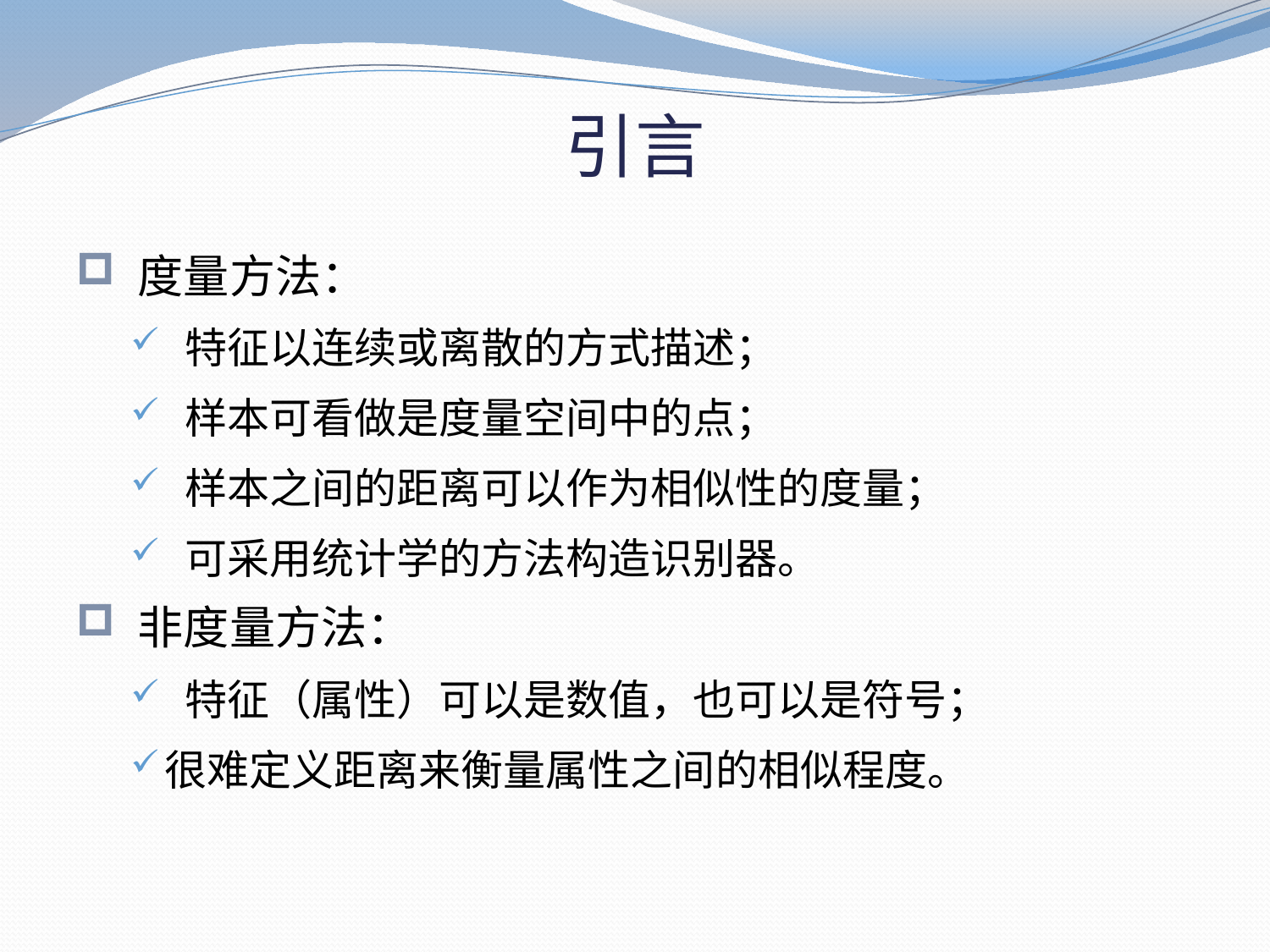

# 引言
 度量方法：
 特征以连续或离散的方式描述；
 样本可看做是度量空间中的点；
 样本之间的距离可以作为相似性的度量；
 可采用统计学的方法构造识别器。
 非度量方法：
 特征（属性）可以是数值，也可以是符号；
很难定义距离来衡量属性之间的相似程度。